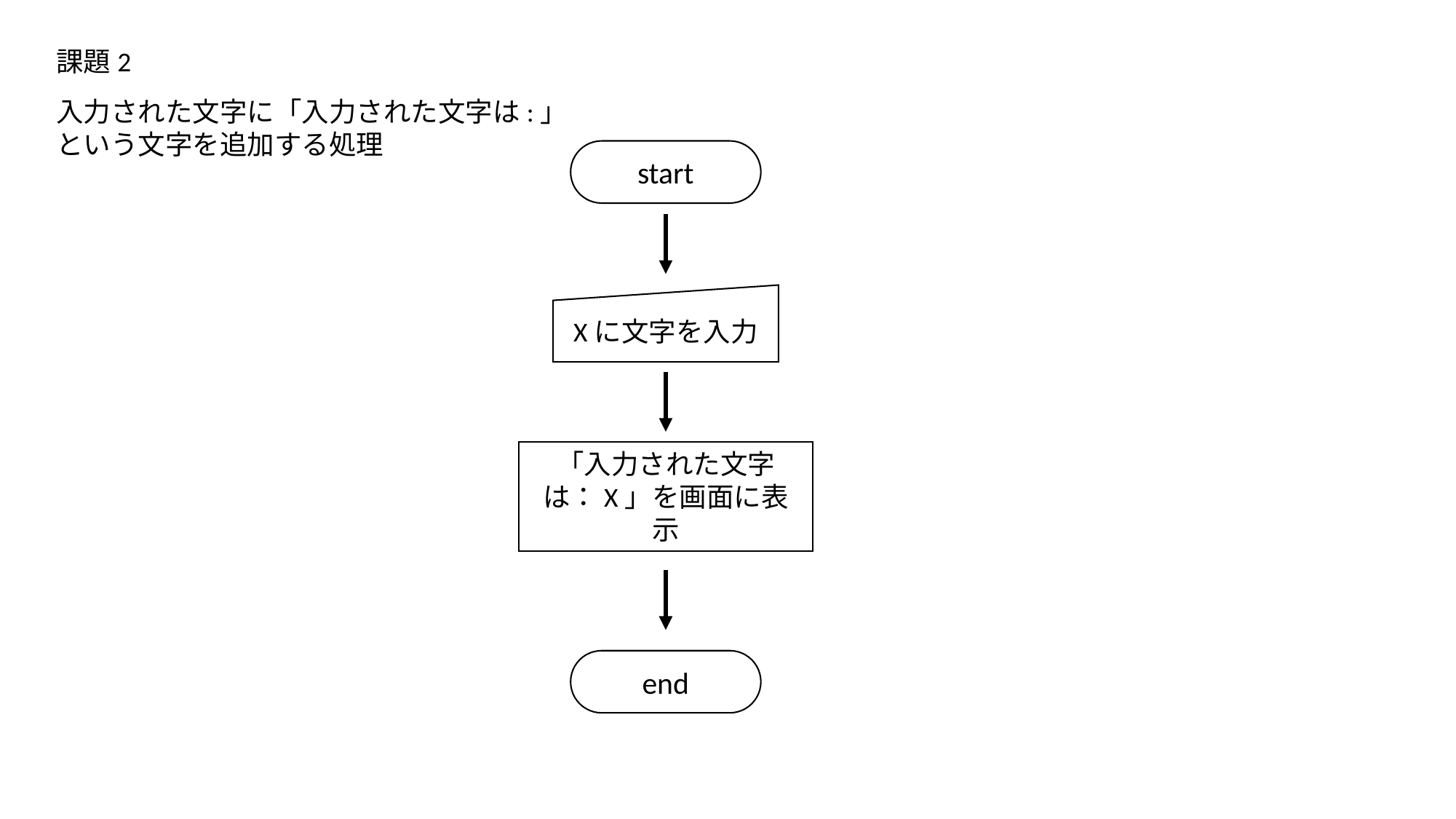

課題2
入力された文字に「入力された文字は:」
という文字を追加する処理
start
Xに文字を入力
「入力された文字は：X」を画面に表示
end